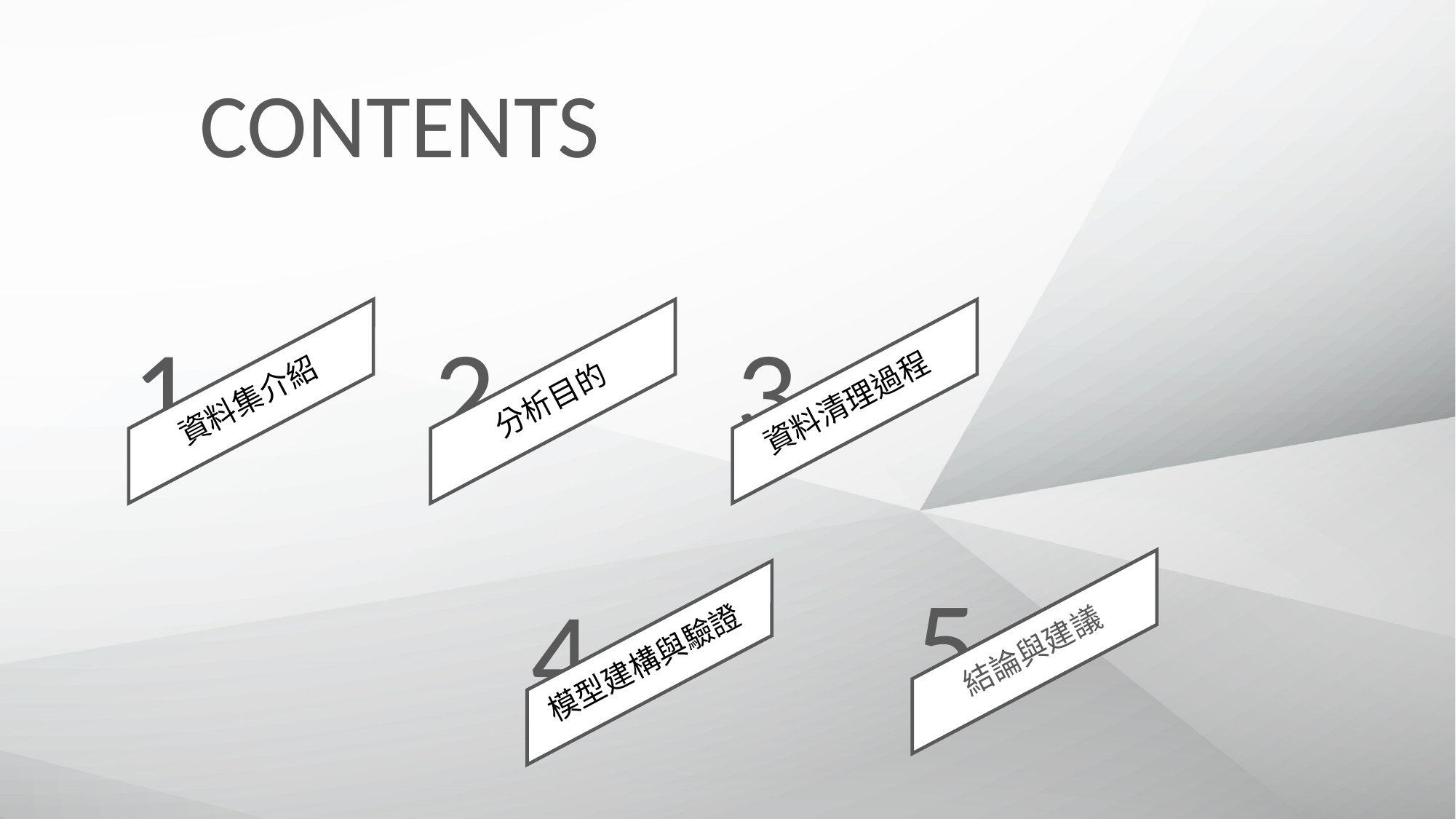

CONTENTS
1

資料集介紹
2

分析目的
3

資料清理過程
5
4

結論與建議

模型建構與驗證